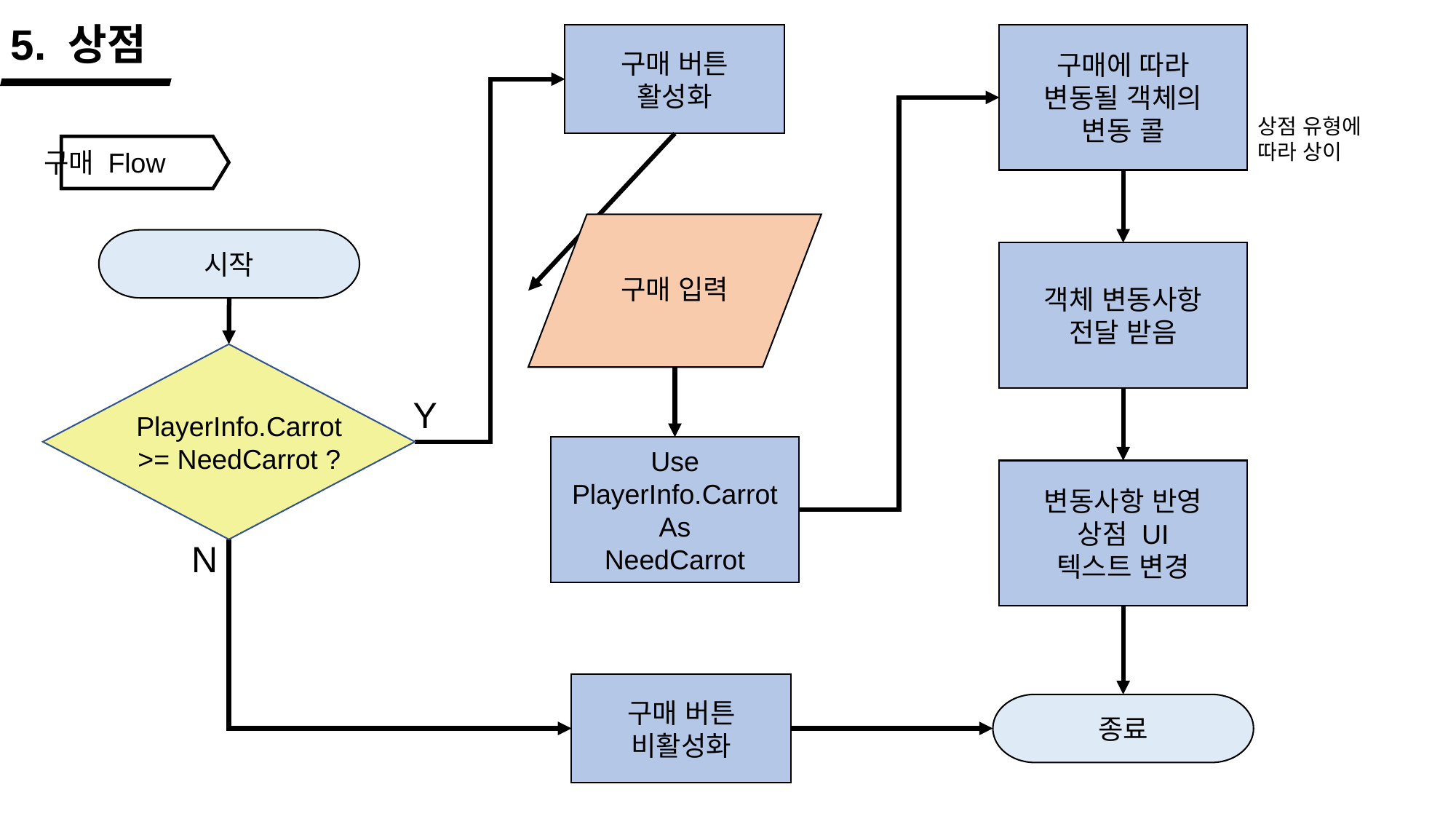

5. 상점

구매 버튼
활성화
구매에 따라
변동될 객체의
변동 콜
상점 유형에
따라 상이

구매 Flow

구매 입력
시작
객체 변동사항
전달 받음

PlayerInfo.Carrot
>= NeedCarrot ?
Y
Use
PlayerInfo.Carrot
As
NeedCarrot
변동사항 반영
상점 UI
텍스트 변경
N
구매 버튼
비활성화
종료